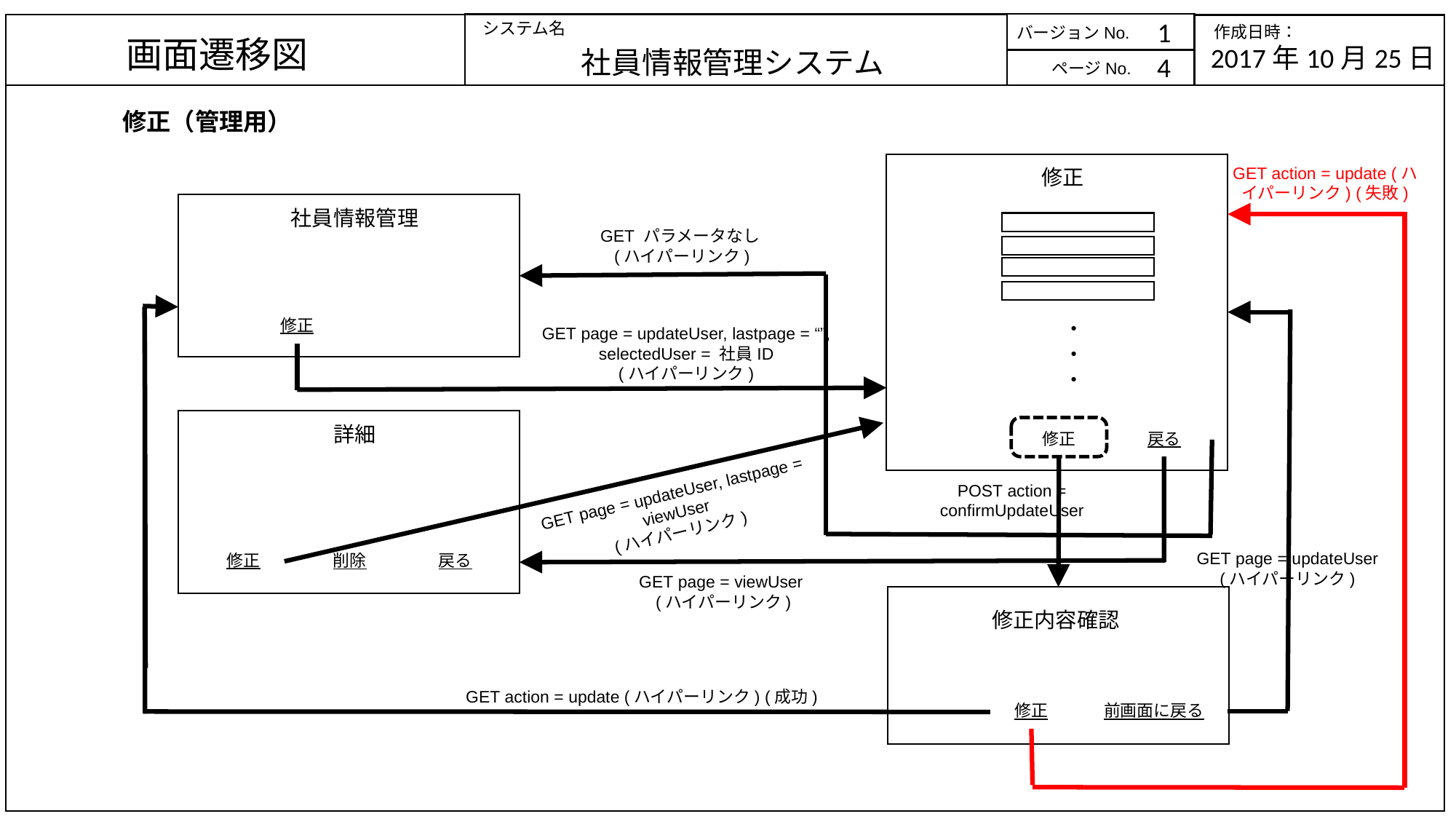

1
システム名

作成日時：
バージョンNo.
画面遷移図
2017年10月25日
社員情報管理システム
4
ページNo.
修正（管理用）

GET action = update (ハイパーリンク) (失敗)
修正

社員情報管理

GET パラメータなし
(ハイパーリンク)

修正
・
・
・
GET page = updateUser, lastpage = “”, selectedUser = 社員ID
(ハイパーリンク)

詳細

修正
戻る
POST action = confirmUpdateUser
GET page = updateUser, lastpage = viewUser
(ハイパーリンク)
GET page = updateUser
(ハイパーリンク)
修正
削除
戻る
GET page = viewUser
(ハイパーリンク)

修正内容確認
GET action = update (ハイパーリンク) (成功)
修正
前画面に戻る